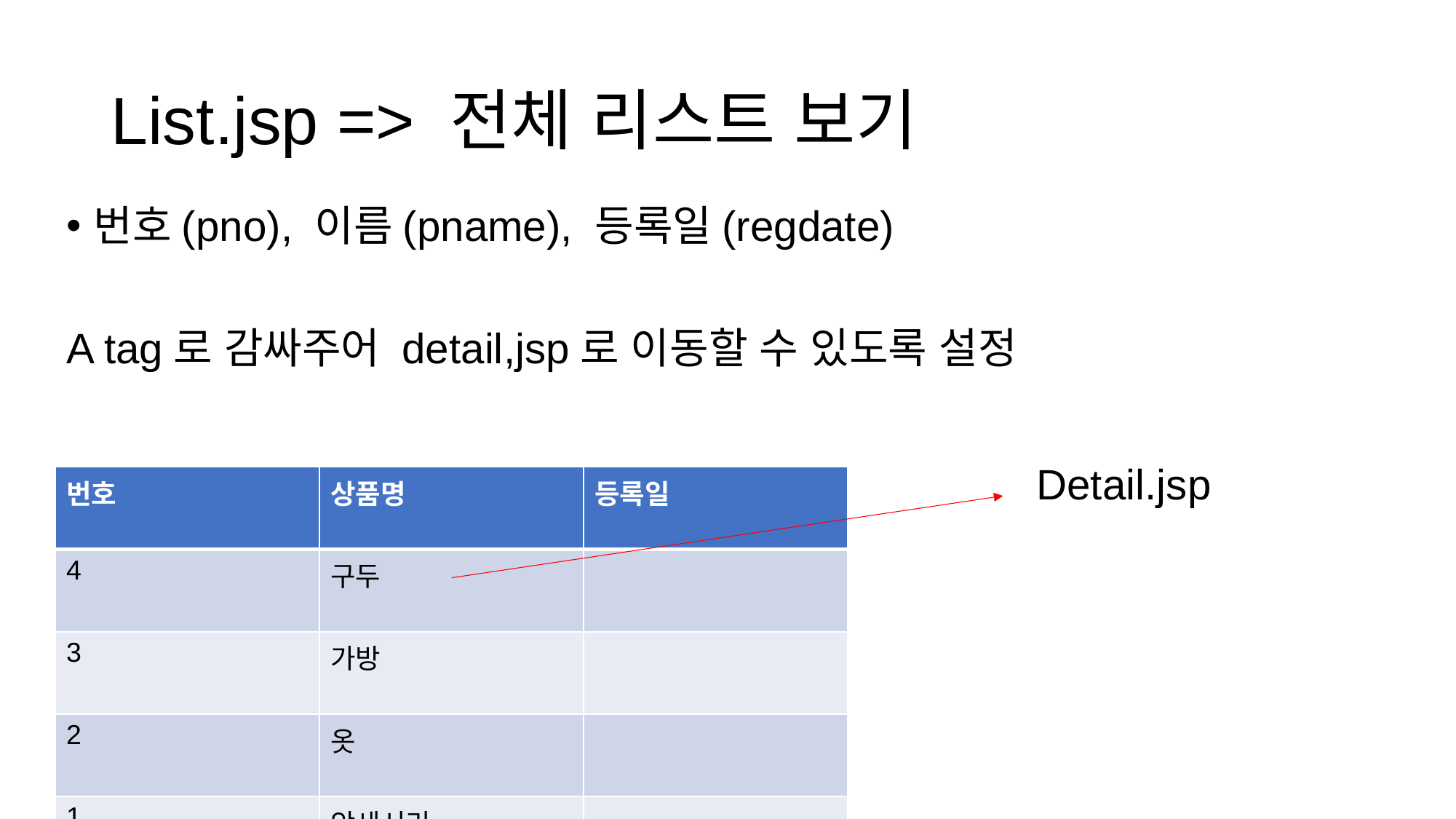

# List.jsp => 전체 리스트 보기
번호(pno), 이름(pname), 등록일(regdate)

A tag로 감싸주어 detail,jsp로 이동할 수 있도록 설정
Detail.jsp
| 번호 | 상품명 | 등록일 |
| --- | --- | --- |
| 4 | 구두 |  |
| 3 | 가방 |  |
| 2 | 옷 |  |
| 1 | 악세서리 |  |
register.jsp
상품등록